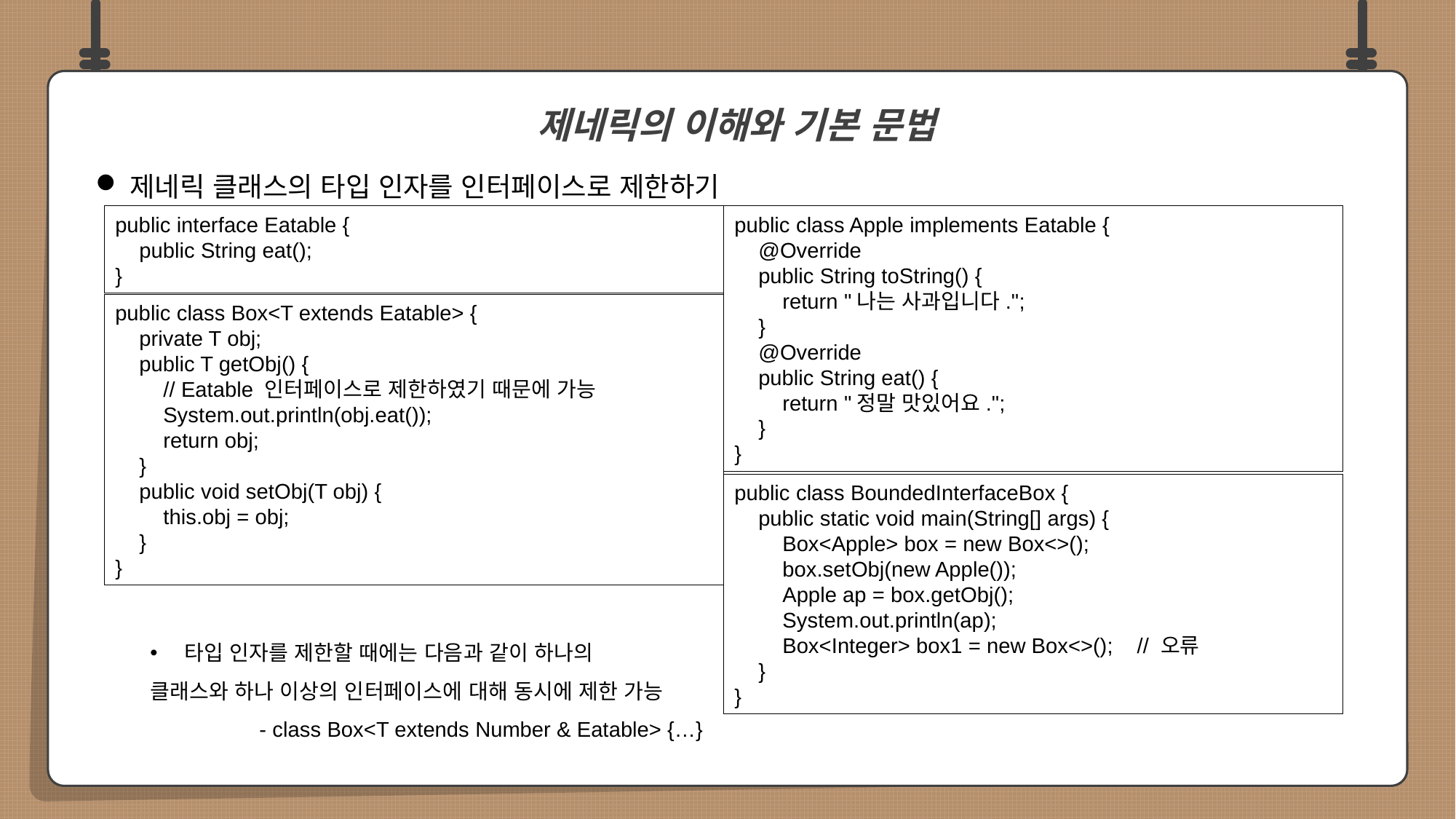

제네릭 클래스의 타입 인자를 인터페이스로 제한하기

타입 인자를 제한할 때에는 다음과 같이 하나의
클래스와 하나 이상의 인터페이스에 대해 동시에 제한 가능
	- class Box<T extends Number & Eatable> {…}

 제네릭의 이해와 기본 문법

public interface Eatable {
    public String eat();
}
public class Apple implements Eatable {
    @Override
    public String toString() {
        return "나는 사과입니다.";
    }
    @Override
    public String eat() {
        return "정말 맛있어요.";
    }
}
public class Box<T extends Eatable> {
    private T obj;
    public T getObj() {
        // Eatable 인터페이스로 제한하였기 때문에 가능
        System.out.println(obj.eat());
        return obj;
    }
    public void setObj(T obj) {
        this.obj = obj;
    }
}
public class BoundedInterfaceBox {
    public static void main(String[] args) {
        Box<Apple> box = new Box<>();
        box.setObj(new Apple());
        Apple ap = box.getObj();
        System.out.println(ap);
        Box<Integer> box1 = new Box<>();    // 오류
    }
}